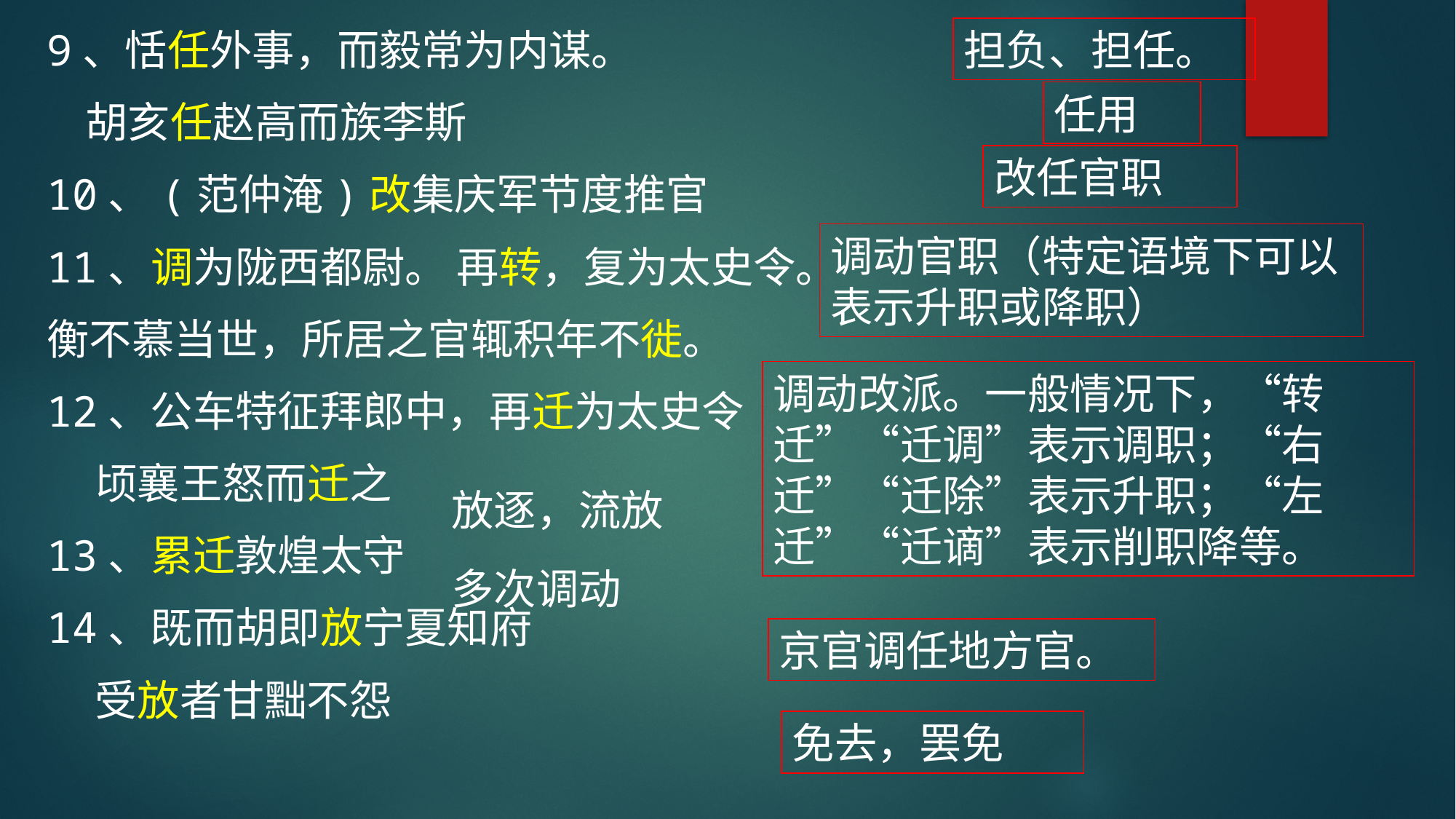

9、恬任外事，而毅常为内谋。
   胡亥任赵高而族李斯
10、(范仲淹)改集庆军节度推官
11、调为陇西都尉。 再转，复为太史令。
衡不慕当世，所居之官辄积年不徙。
12、公车特征拜郎中，再迁为太史令
    顷襄王怒而迁之
13、累迁敦煌太守
14、既而胡即放宁夏知府
    受放者甘黜不怨
担负、担任。

任用
改任官职
调动官职（特定语境下可以表示升职或降职）
调动改派。一般情况下，“转迁”“迁调”表示调职；“右迁”“迁除”表示升职；“左迁”“迁谪”表示削职降等。
放逐，流放
多次调动
京官调任地方官。
免去，罢免